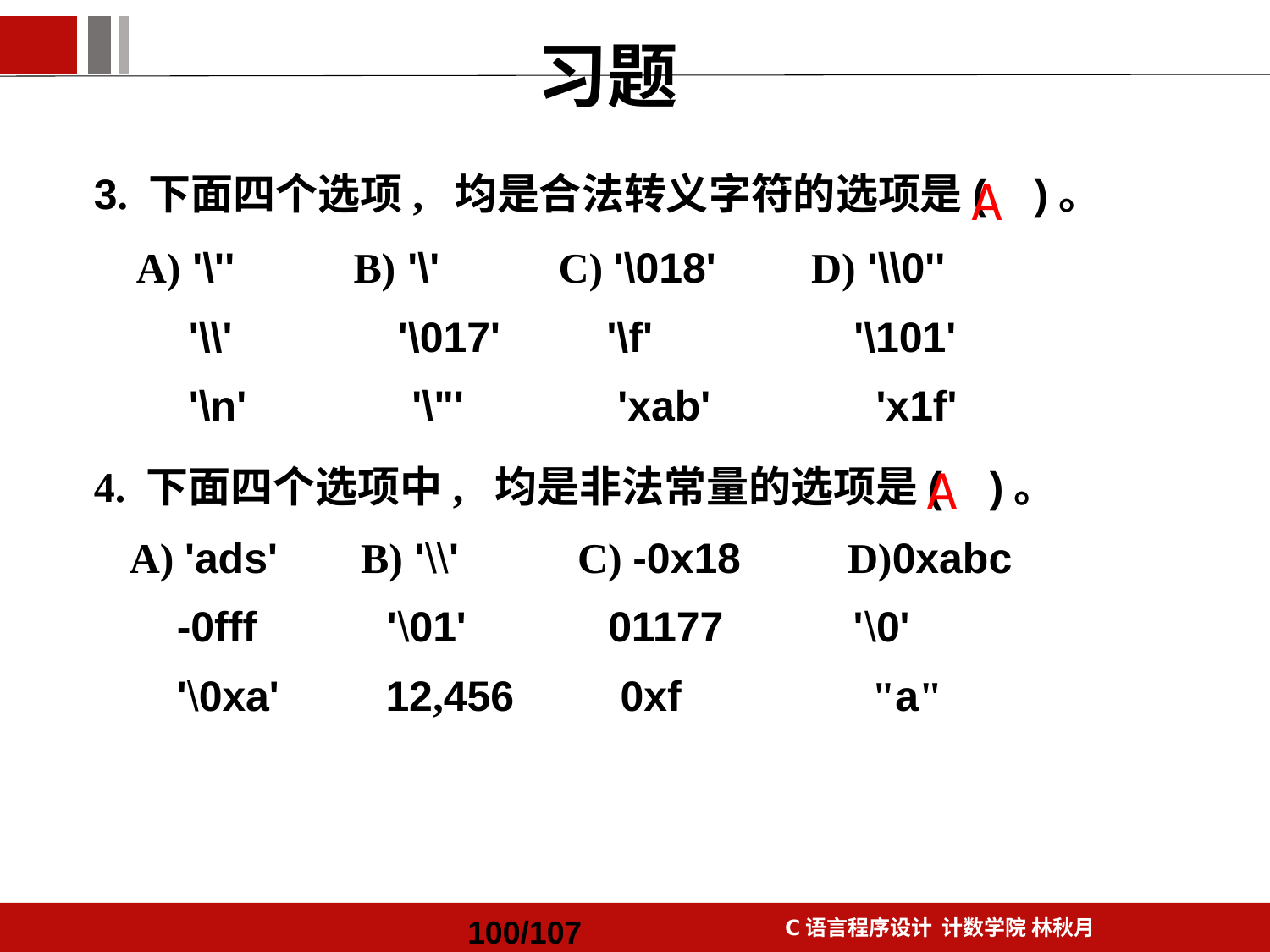

# 习题
A
3. 下面四个选项,  均是合法转义字符的选项是(    )。
    A) '\''          B) '\'          C) '\018'        D) '\\0''
        '\\'              '\017'         '\f'                 '\101'
        '\n'              '\"'             'xab'              'x1f'
4. 下面四个选项中,  均是非法常量的选项是(    )。
   A) 'ads'       B) '\\'          C) -0x18         D)0xabc
       -0fff           '\01'            01177           '\0'
       '\0xa'         12,456         0xf                "a"
A